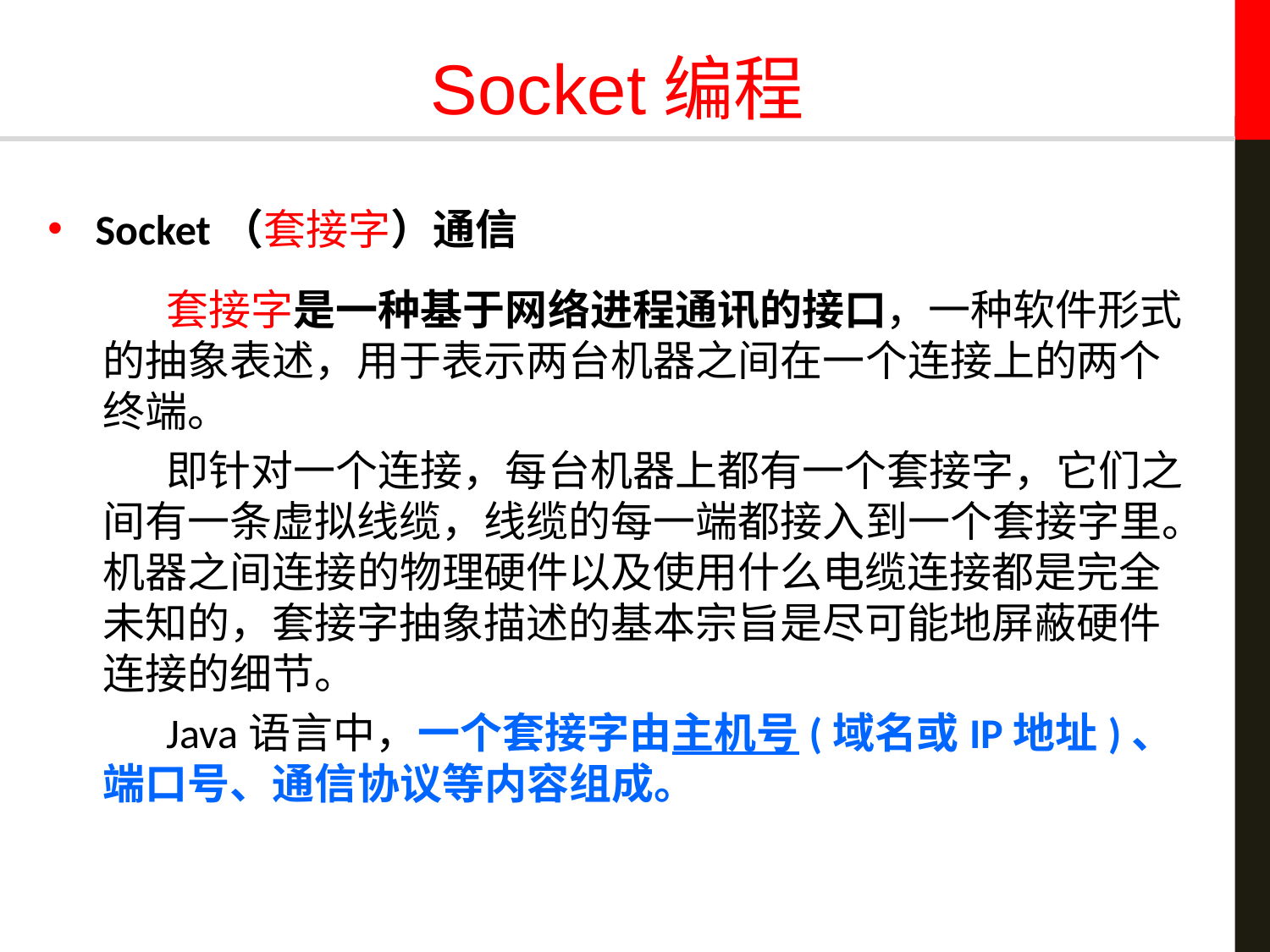

# Socket编程
Socket（套接字）通信
套接字是一种基于网络进程通讯的接口，一种软件形式的抽象表述，用于表示两台机器之间在一个连接上的两个终端。
即针对一个连接，每台机器上都有一个套接字，它们之间有一条虚拟线缆，线缆的每一端都接入到一个套接字里。机器之间连接的物理硬件以及使用什么电缆连接都是完全未知的，套接字抽象描述的基本宗旨是尽可能地屏蔽硬件连接的细节。
Java语言中，一个套接字由主机号(域名或IP地址)、端口号、通信协议等内容组成。